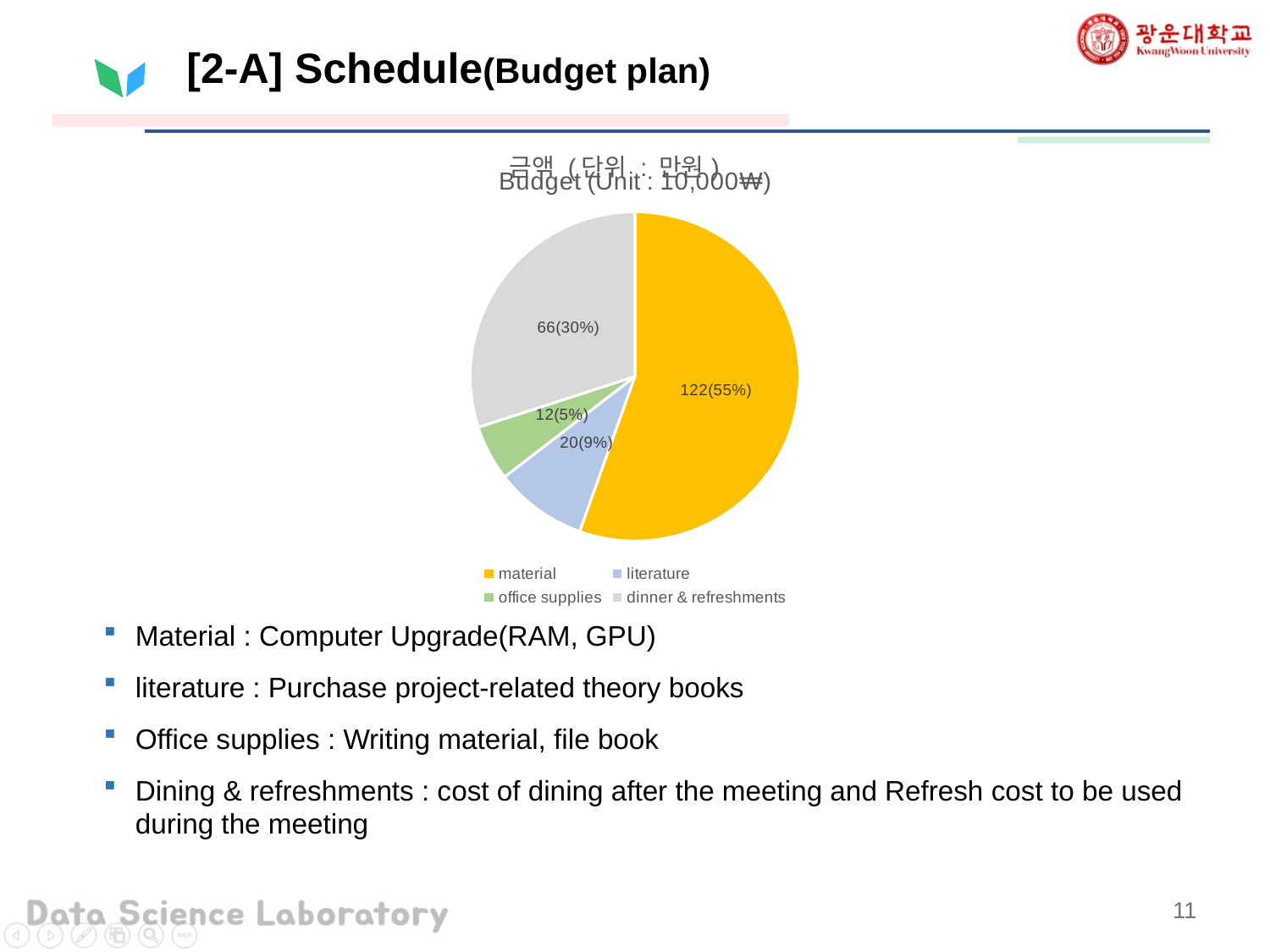

# [2-A] Schedule(Budget plan)

### Chart: 금액 (단위 : 만원)

| Category |
|---|

### Chart: Budget (Unit : 10,000₩)

| Category | 금액 |
|---|---|
| material | 122.0 |
| literature | 20.0 |
| office supplies | 12.0 |
| dinner & refreshments | 66.0 |
Material : Computer Upgrade(RAM, GPU)
literature : Purchase project-related theory books
Office supplies : Writing material, file book
Dining & refreshments : cost of dining after the meeting and Refresh cost to be used during the meeting
11